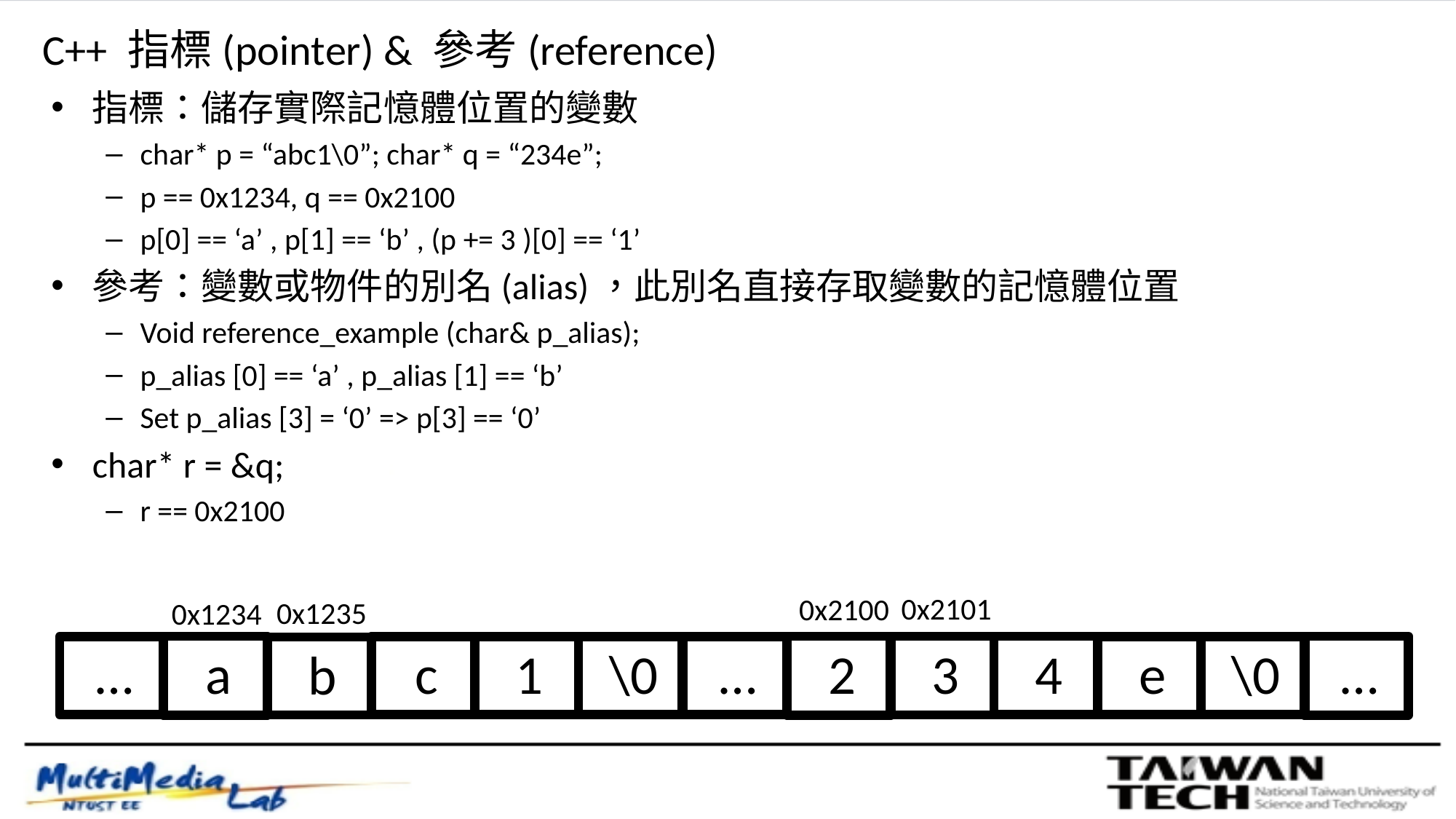

C++ 指標(pointer) & 參考(reference)
指標：儲存實際記憶體位置的變數
char* p = “abc1\0”; char* q = “234e”;
p == 0x1234, q == 0x2100
p[0] == ‘a’ , p[1] == ‘b’ , (p += 3 )[0] == ‘1’
參考：變數或物件的別名(alias)，此別名直接存取變數的記憶體位置
Void reference_example (char& p_alias);
p_alias [0] == ‘a’ , p_alias [1] == ‘b’
Set p_alias [3] = ‘0’ => p[3] == ‘0’
char* r = &q;
r == 0x2100

0x2101
0x2100
0x1235
0x1234
 a
 2
 …
 3
 4
 c
 e
 \0
 …
 …
 1
 \0
 b